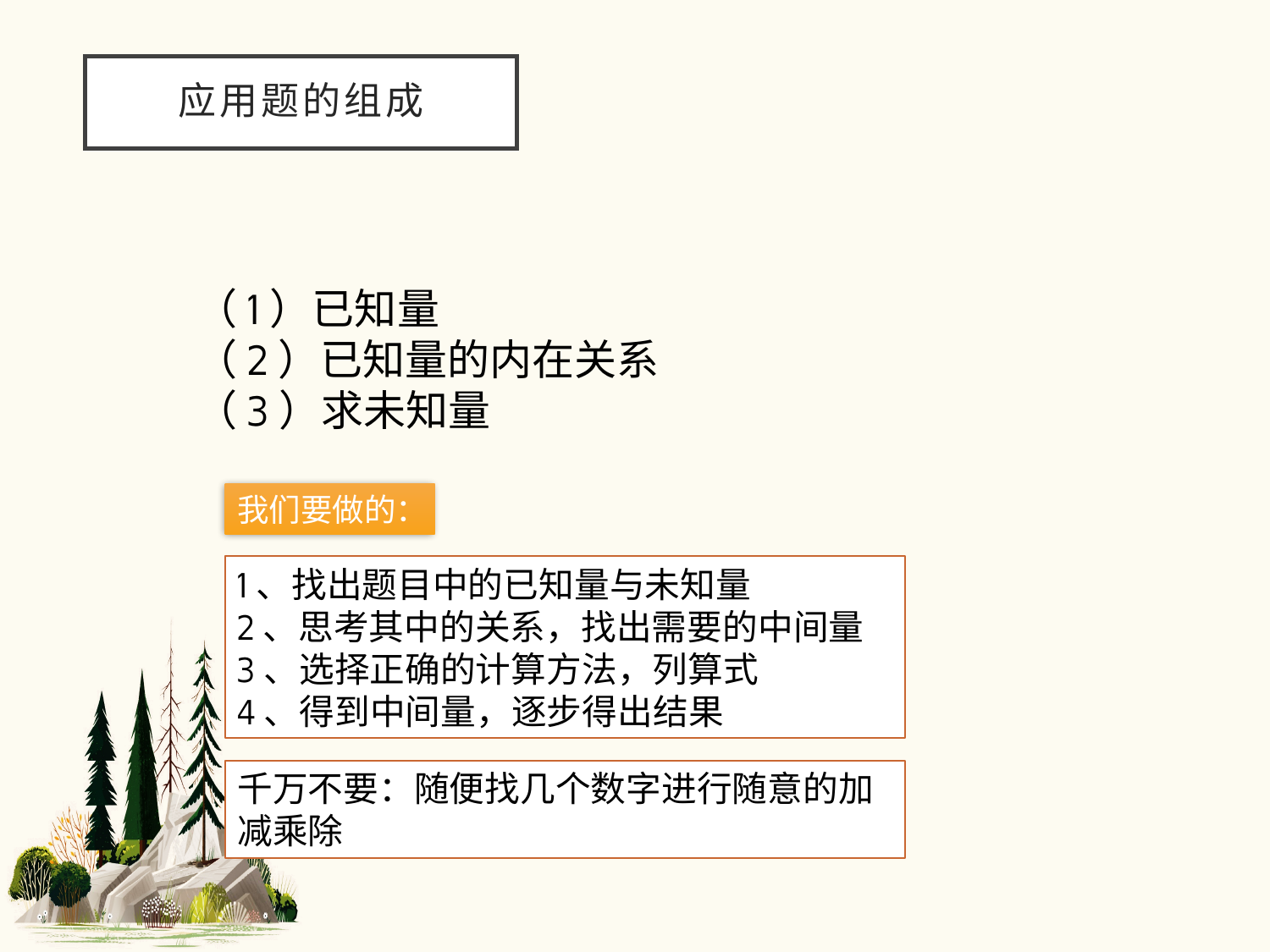

# 应用题的组成
（1）已知量
（2）已知量的内在关系
（3）求未知量
我们要做的：
1、找出题目中的已知量与未知量
2、思考其中的关系，找出需要的中间量
3、选择正确的计算方法，列算式
4、得到中间量，逐步得出结果
千万不要：随便找几个数字进行随意的加减乘除